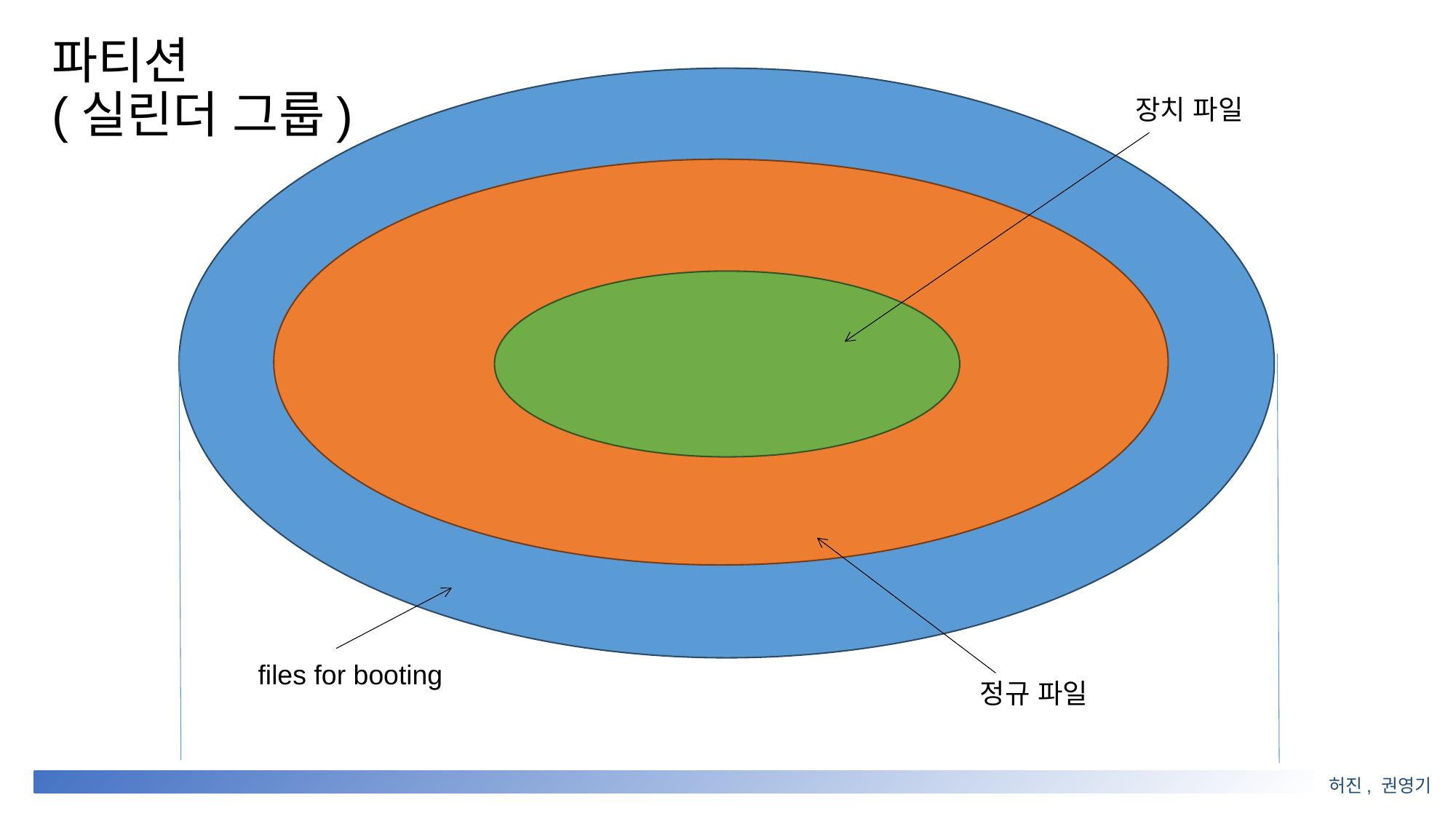

# 파티션
(실린더 그룹)

장치 파일

files for booting
정규 파일